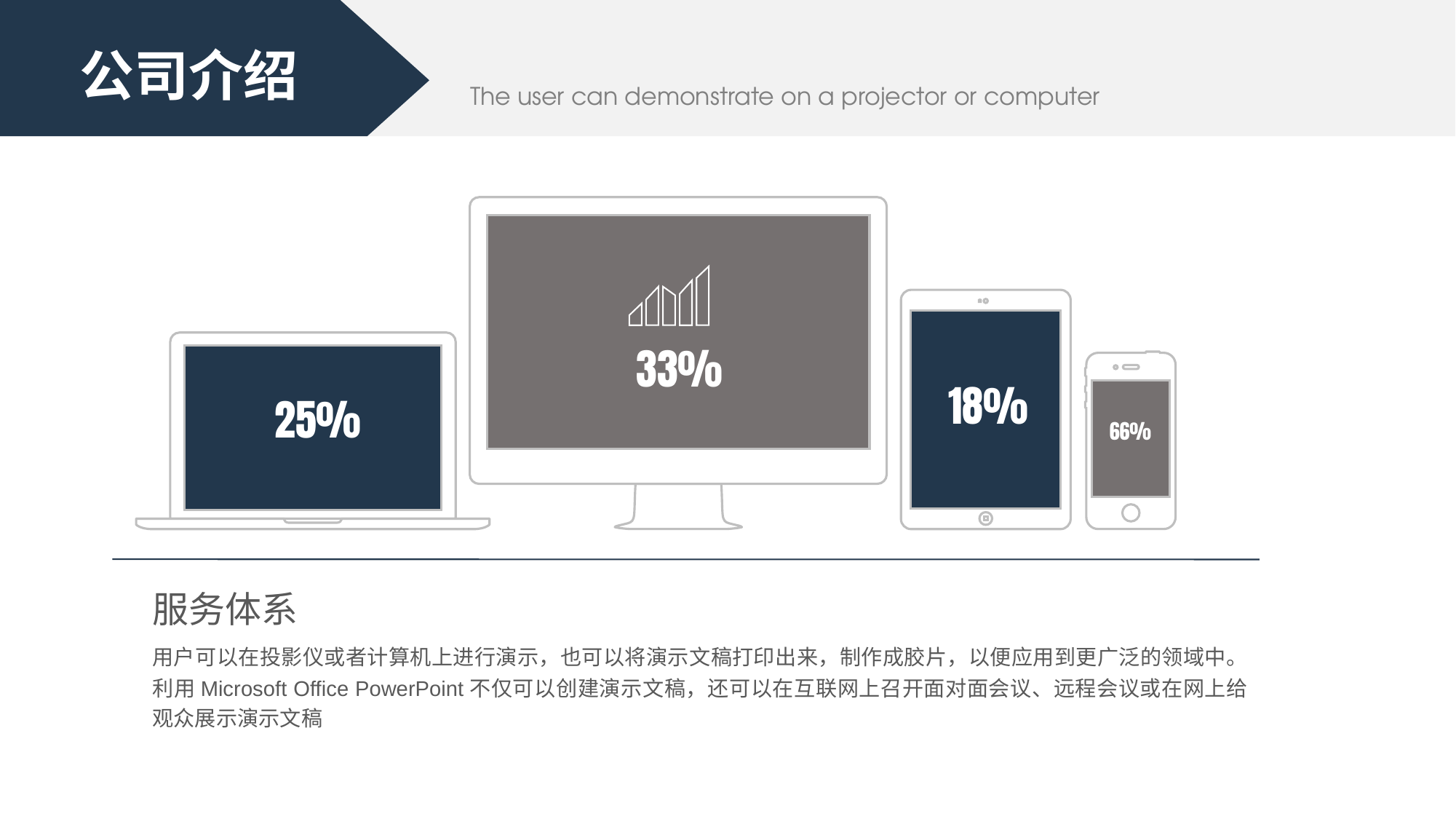

公司介绍
The user can demonstrate on a projector or computer

33%

18%
25%
66%
服务体系
用户可以在投影仪或者计算机上进行演示，也可以将演示文稿打印出来，制作成胶片，以便应用到更广泛的领域中。利用Microsoft Office PowerPoint不仅可以创建演示文稿，还可以在互联网上召开面对面会议、远程会议或在网上给观众展示演示文稿